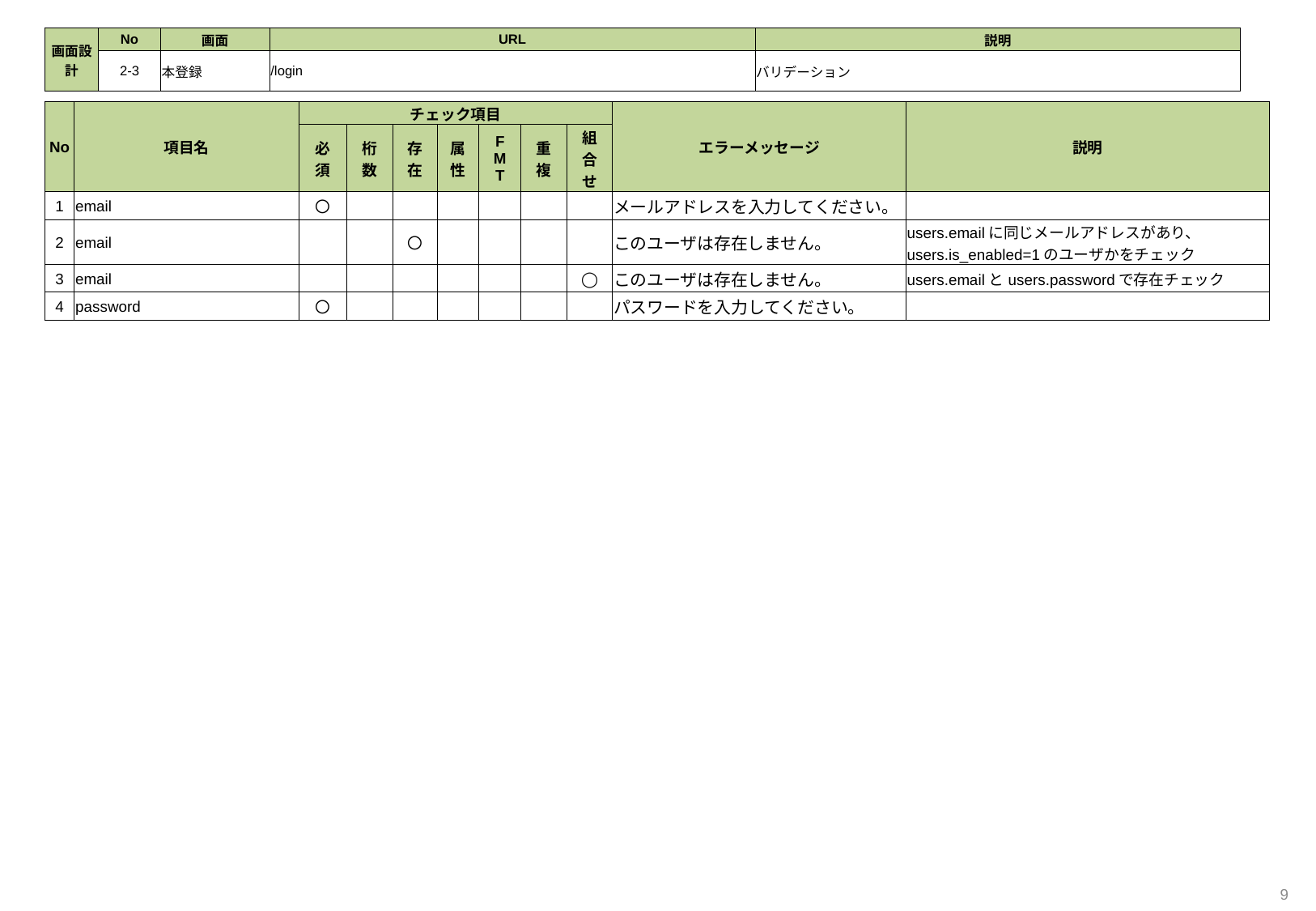

| 画面設計 | No | 画面 | URL | 説明 |
| --- | --- | --- | --- | --- |
|  | 2-3 | 本登録 | /login | バリデーション |
| No | 項目名 | チェック項目 |  |  |  |  |  |  | エラーメッセージ | 説明 |
| --- | --- | --- | --- | --- | --- | --- | --- | --- | --- | --- |
|  |  | 必 須 | 桁 数 | 存 在 | 属 性 | F M T | 重 複 | 組 合 せ |  |  |
| 1 | email | 〇 |  |  |  |  |  |  | メールアドレスを入力してください。 |  |
| 2 | email |  |  | 〇 |  |  |  |  | このユーザは存在しません。 | users.emailに同じメールアドレスがあり、 users.is\_enabled=1のユーザかをチェック |
| 3 | email |  |  |  |  |  |  | ◯ | このユーザは存在しません。 | users.emailとusers.passwordで存在チェック |
| 4 | password | 〇 |  |  |  |  |  |  | パスワードを入力してください。 |  |
9